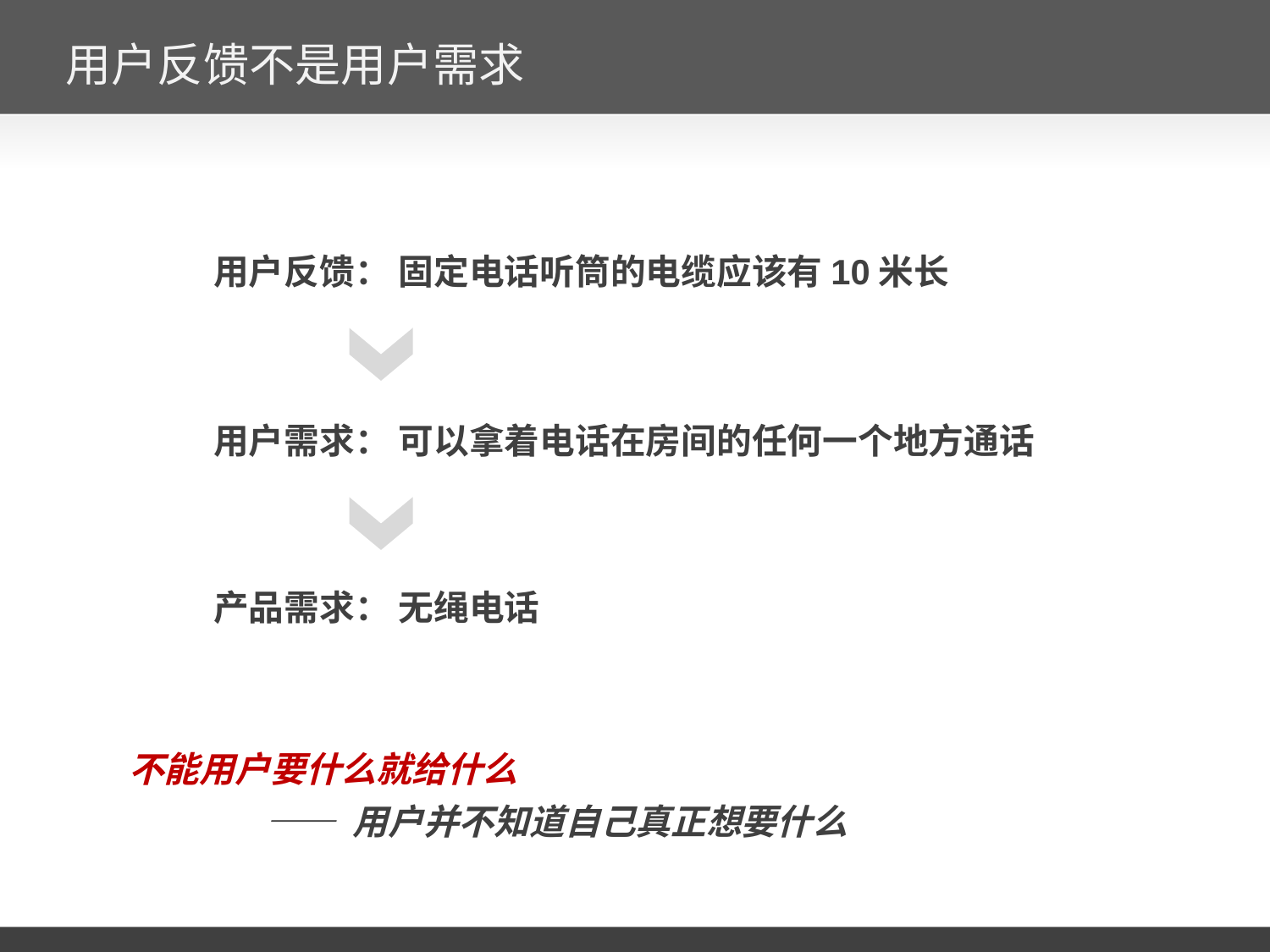

# 用户反馈不是用户需求
用户反馈： 固定电话听筒的电缆应该有10米长

用户需求： 可以拿着电话在房间的任何一个地方通话

产品需求： 无绳电话
不能用户要什么就给什么
                 —— 用户并不知道自己真正想要什么